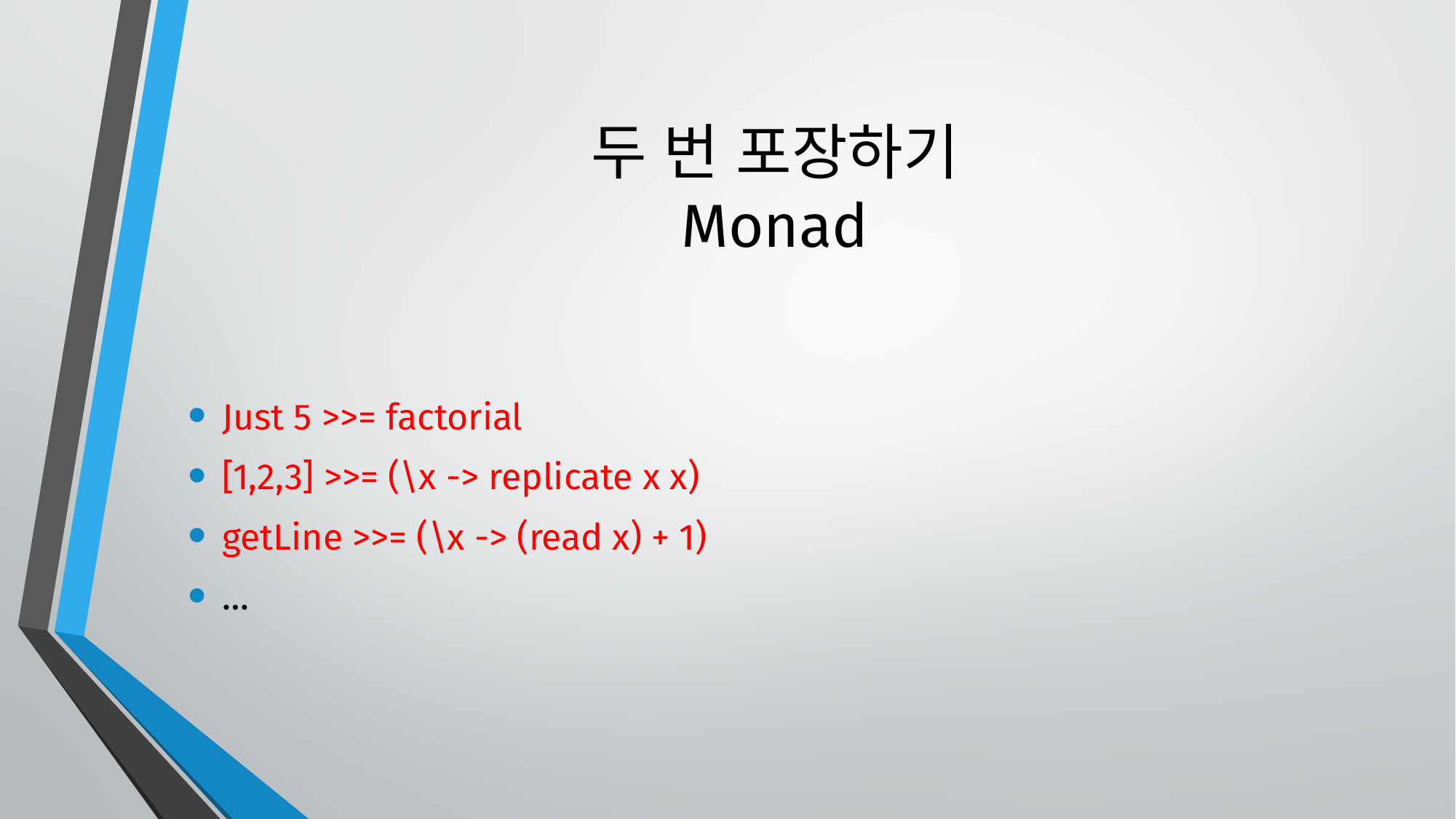

# 두 번 포장하기 Monad
Just 5 >>= factorial
[1,2,3] >>= (\x -> replicate x x)
getLine >>= (\x -> (read x) + 1)
…